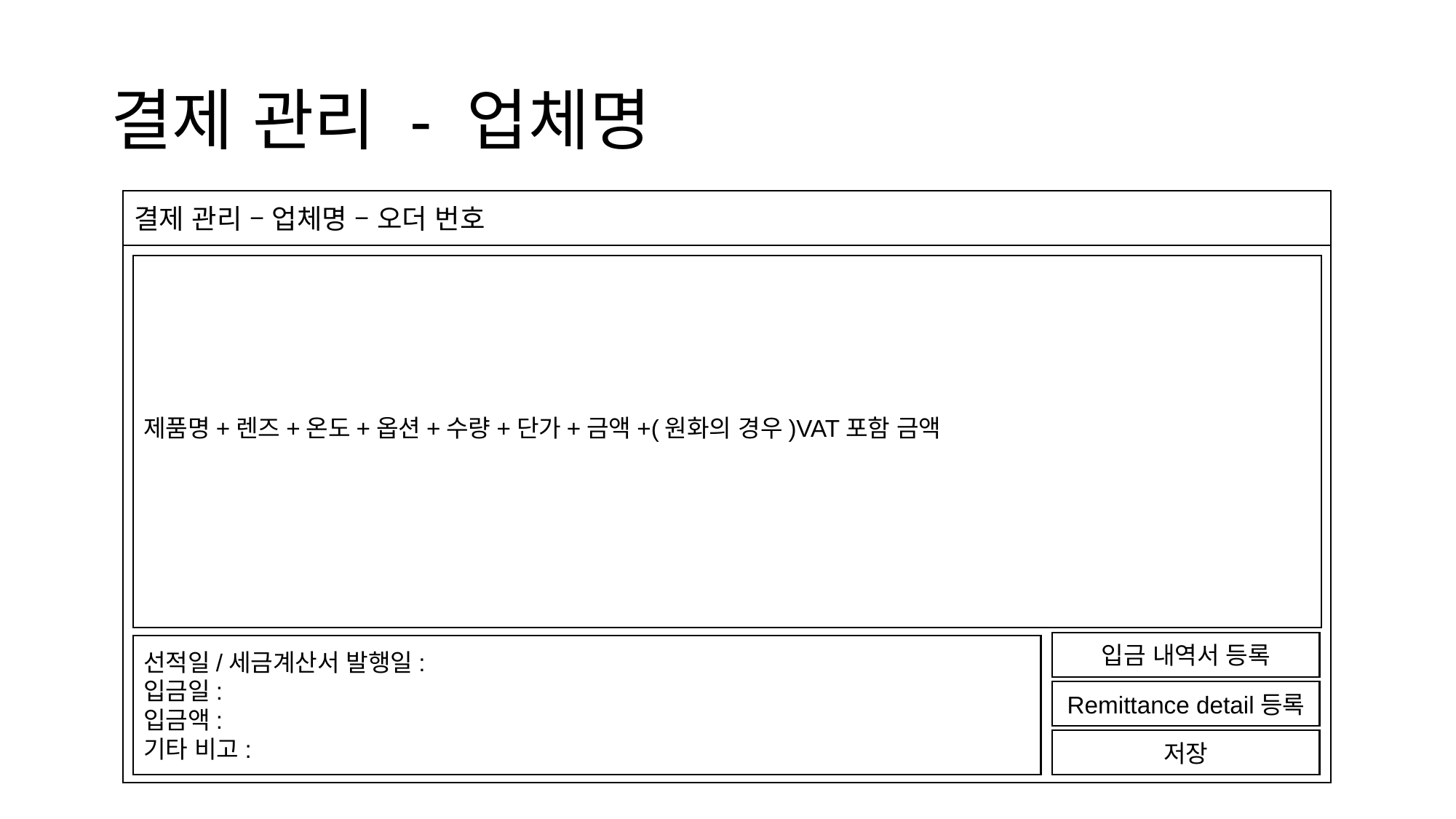

# 결제 관리 - 업체명

결제 관리 – 업체명 – 오더 번호
제품명+렌즈+온도+옵션+수량+단가+금액+(원화의 경우)VAT포함 금액

입금 내역서 등록
선적일/세금계산서 발행일:
입금일:
입금액:
기타 비고:
Remittance detail등록
저장